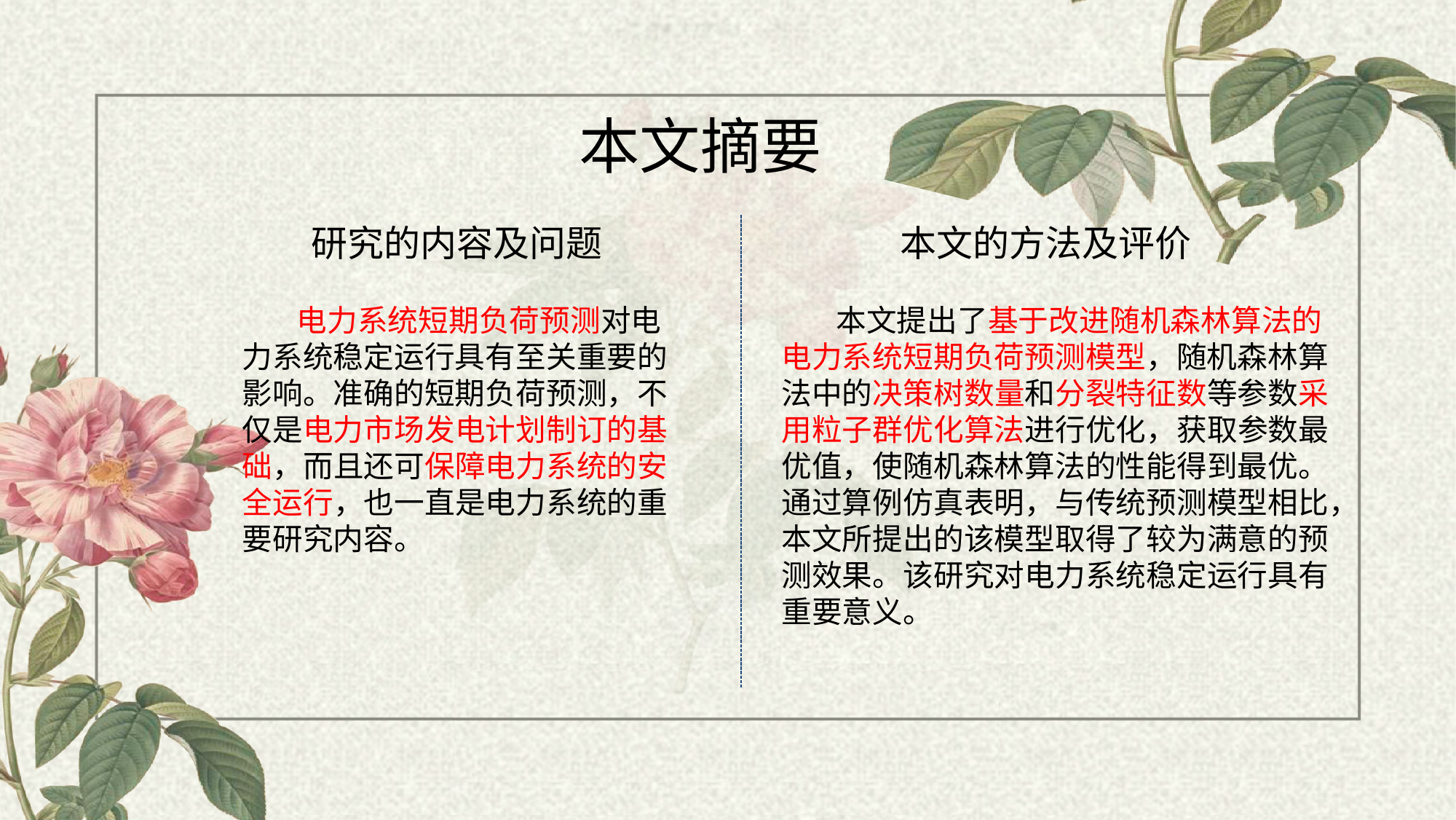

本文摘要
本文的方法及评价
研究的内容及问题
电力系统短期负荷预测对电力系统稳定运行具有至关重要的影响。准确的短期负荷预测，不仅是电力市场发电计划制订的基础，而且还可保障电力系统的安全运行，也一直是电力系统的重要研究内容。
本文提出了基于改进随机森林算法的电力系统短期负荷预测模型，随机森林算法中的决策树数量和分裂特征数等参数采用粒子群优化算法进行优化，获取参数最优值，使随机森林算法的性能得到最优。通过算例仿真表明，与传统预测模型相比，本文所提出的该模型取得了较为满意的预测效果。该研究对电力系统稳定运行具有重要意义。